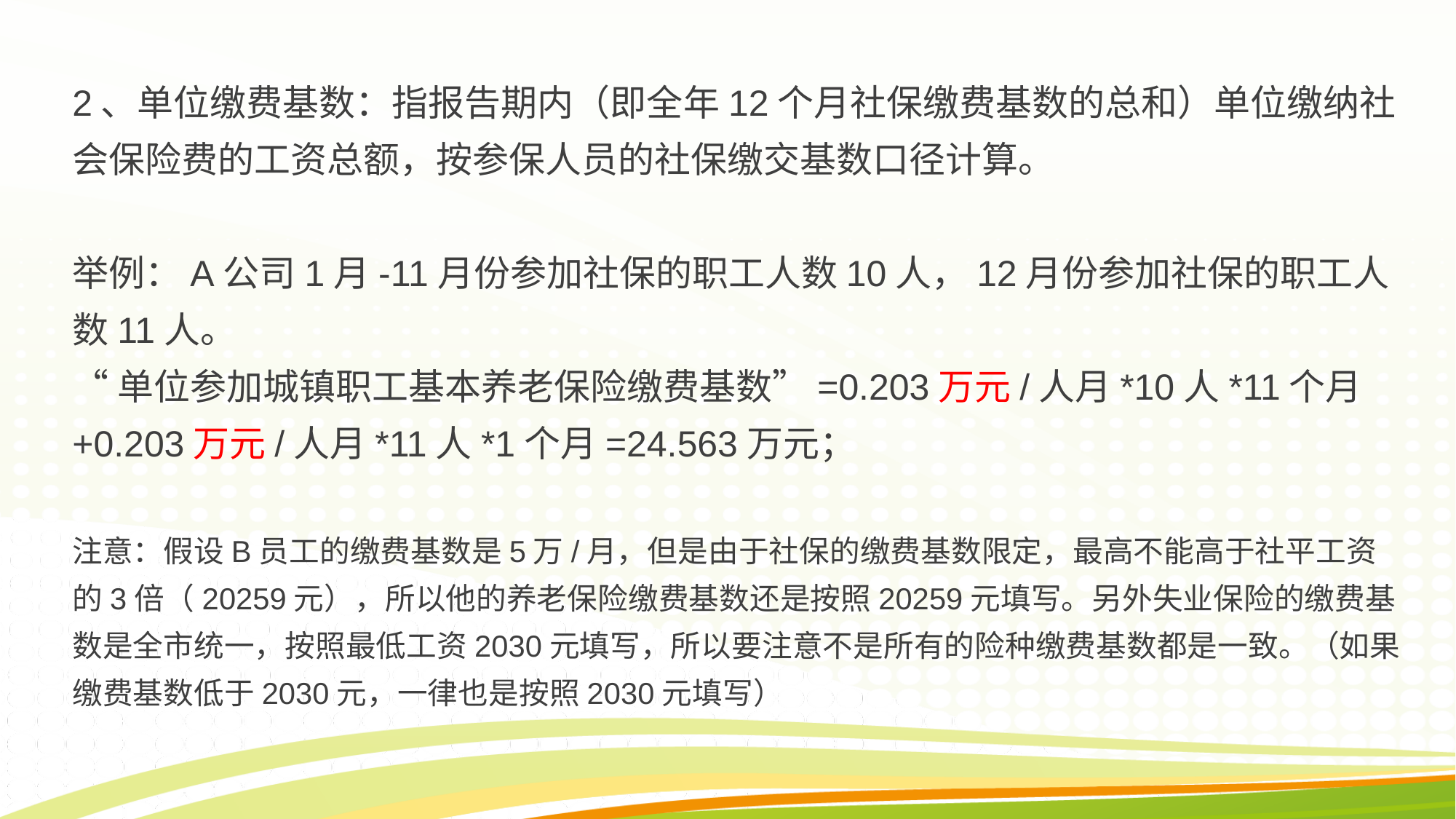

2、单位缴费基数：指报告期内（即全年12个月社保缴费基数的总和）单位缴纳社会保险费的工资总额，按参保人员的社保缴交基数口径计算。

举例：A公司1月-11月份参加社保的职工人数10人，12月份参加社保的职工人数11人。
“单位参加城镇职工基本养老保险缴费基数”=0.203万元/人月*10人*11个月+0.203万元/人月*11人*1个月=24.563万元；

注意：假设B员工的缴费基数是5万/月，但是由于社保的缴费基数限定，最高不能高于社平工资的3倍（20259元），所以他的养老保险缴费基数还是按照20259元填写。另外失业保险的缴费基数是全市统一，按照最低工资2030元填写，所以要注意不是所有的险种缴费基数都是一致。（如果缴费基数低于2030元，一律也是按照2030元填写）